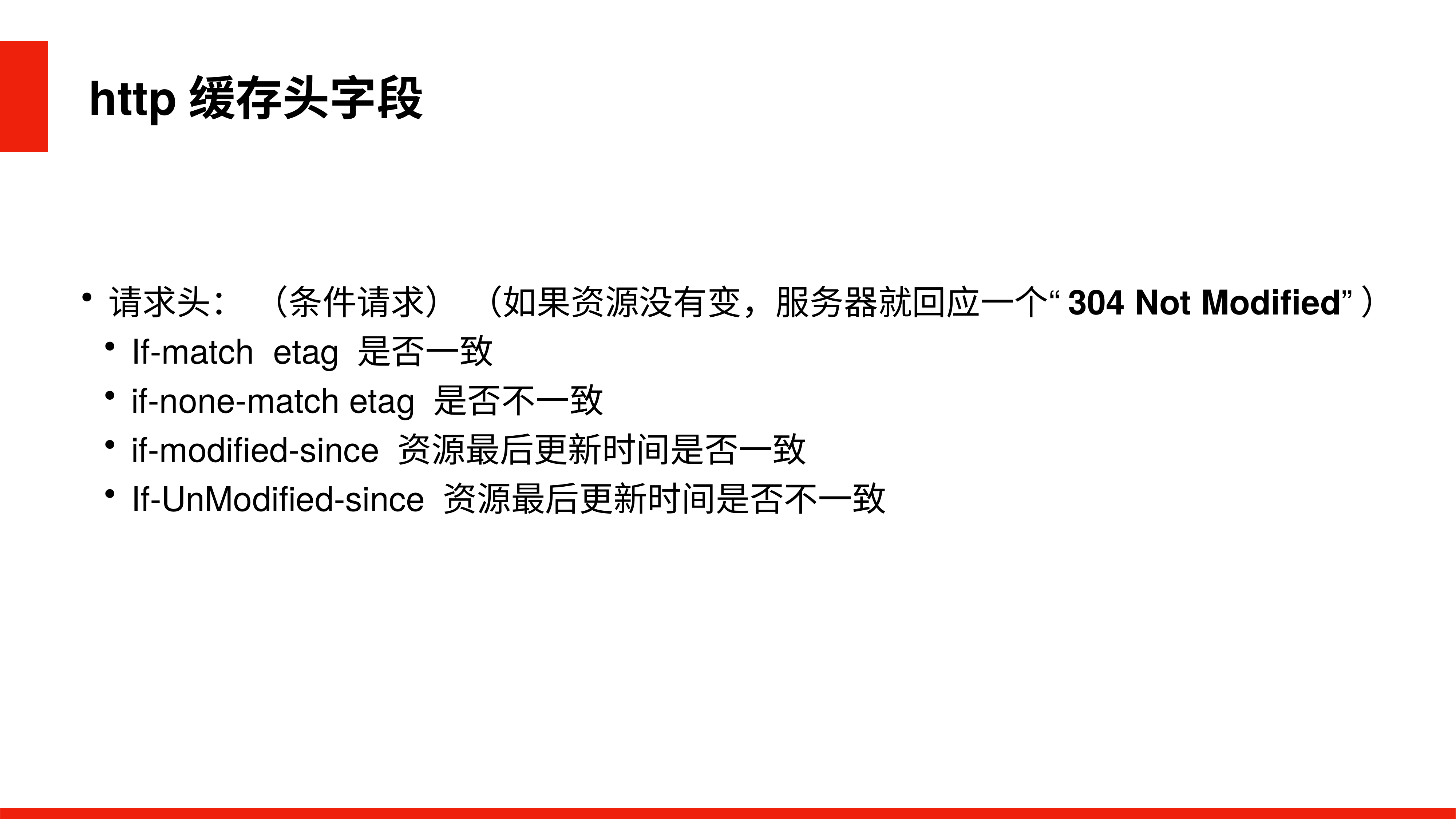

http缓存头字段
请求头： （条件请求） （如果资源没有变，服务器就回应一个“304 Not Modified”）
If-match  etag 是否一致
if-none-match etag 是否不一致
if-modified-since 资源最后更新时间是否一致
If-UnModified-since 资源最后更新时间是否不一致

39